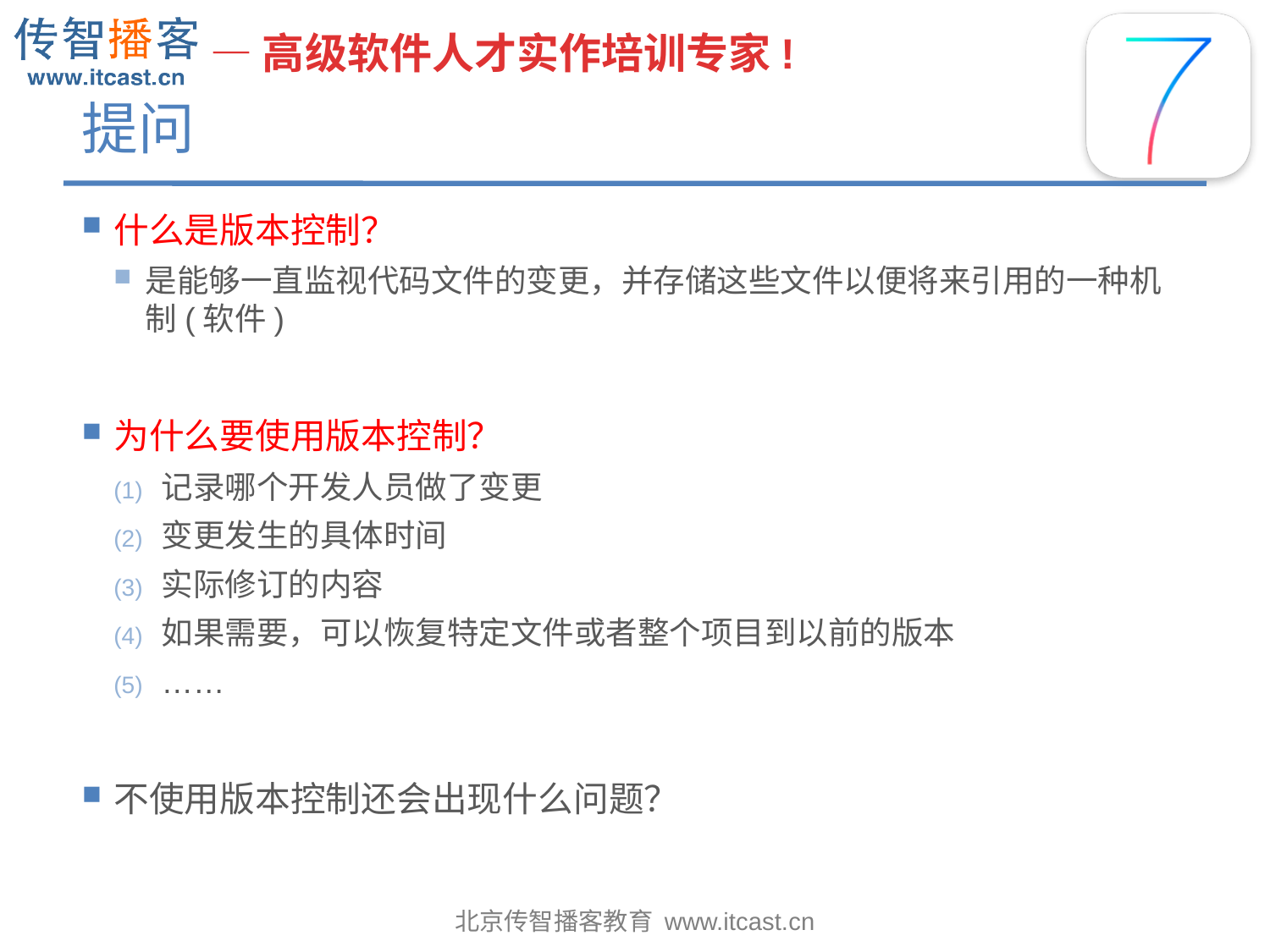

# 提问
什么是版本控制？
是能够一直监视代码文件的变更，并存储这些文件以便将来引用的一种机制(软件)

为什么要使用版本控制？
记录哪个开发人员做了变更
变更发生的具体时间
实际修订的内容
如果需要，可以恢复特定文件或者整个项目到以前的版本
……

不使用版本控制还会出现什么问题？